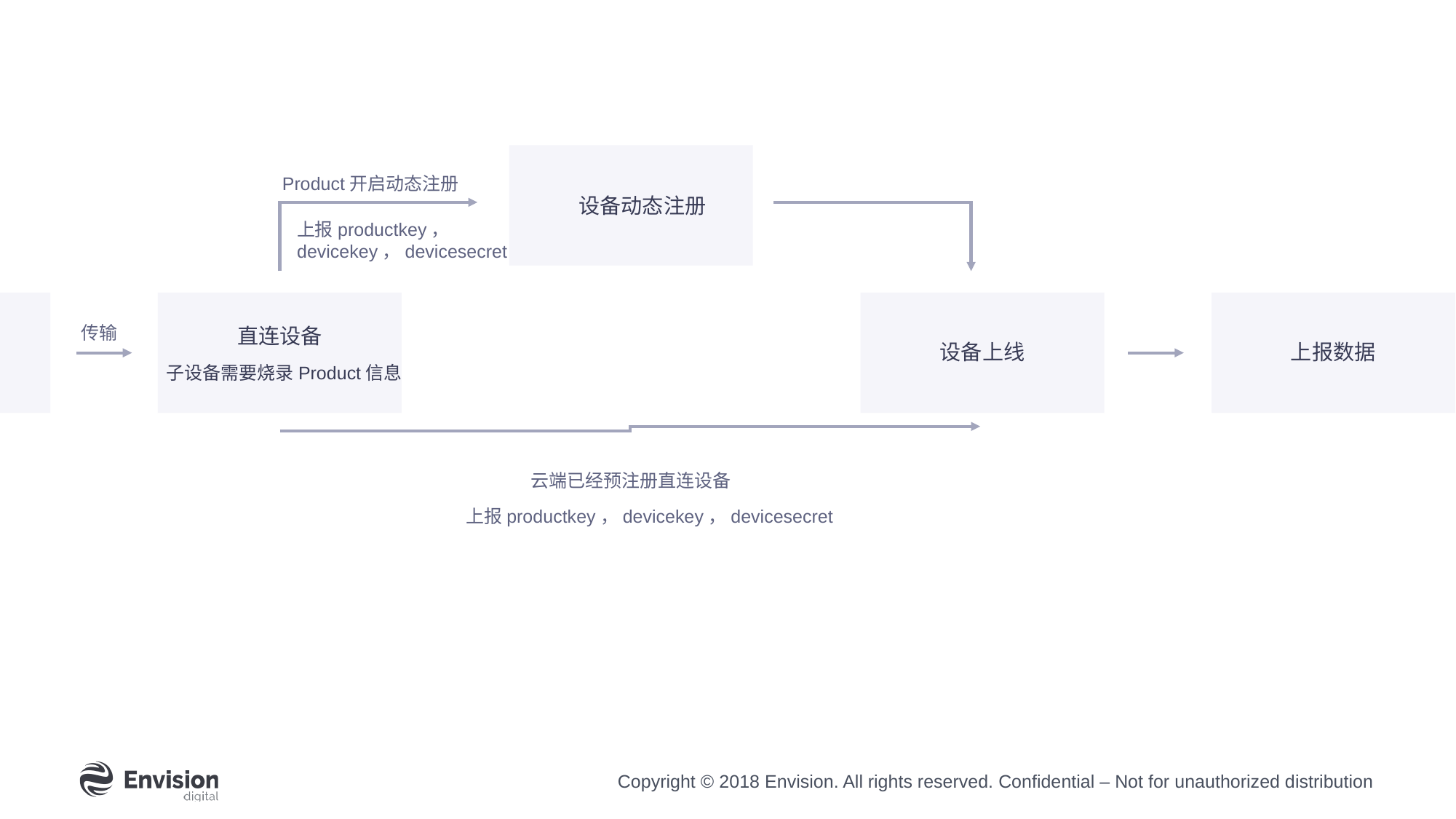

Product开启动态注册
设备动态注册
上报productkey，
devicekey，devicesecret

传输
直连设备
数据
设备上线
上报数据
子设备需要烧录Product信息
云端已经预注册直连设备
上报productkey，devicekey，devicesecret